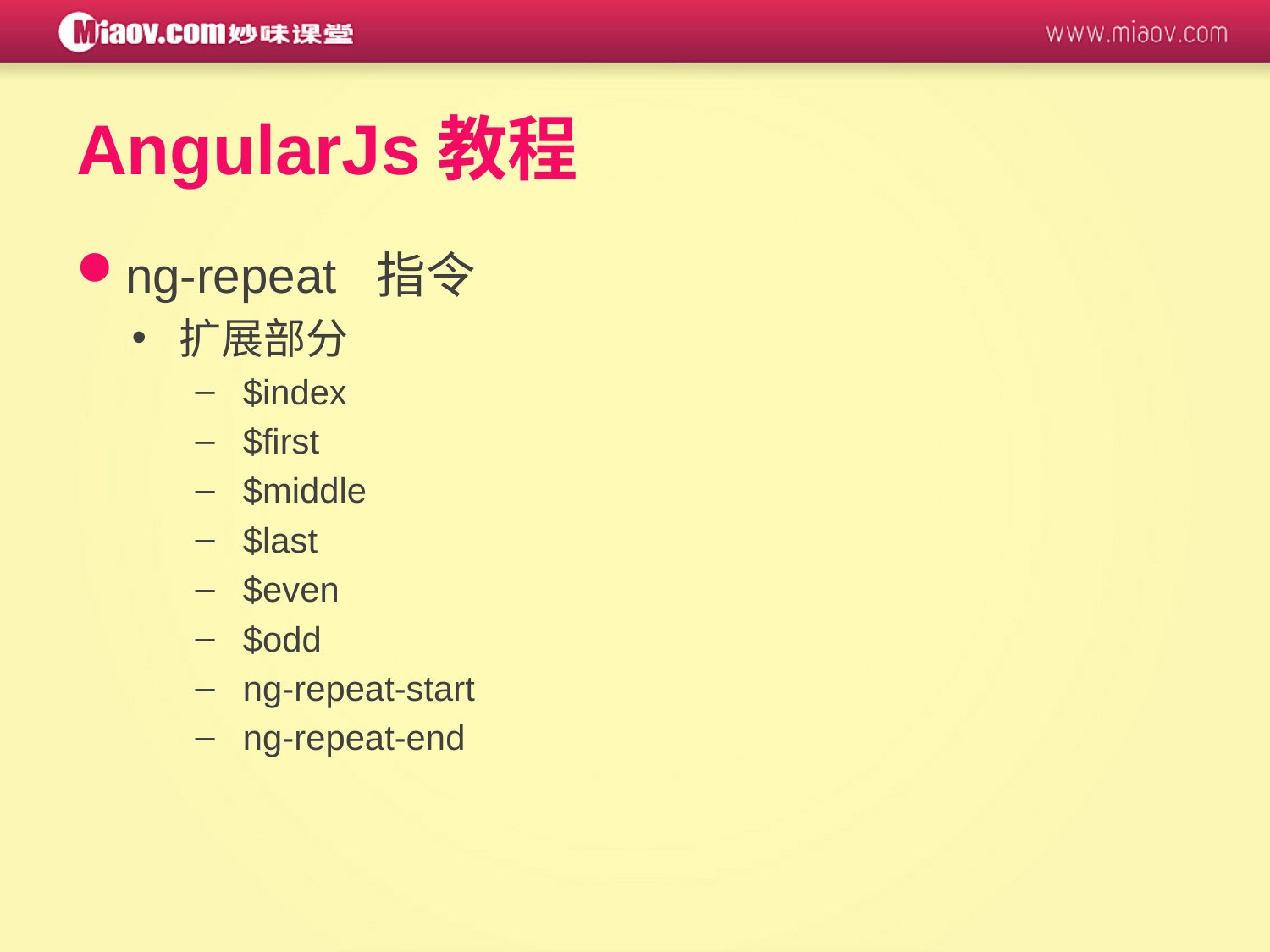

# AngularJs教程
ng-repeat  指令
扩展部分
$index
$first
$middle
$last
$even
$odd
ng-repeat-start
ng-repeat-end